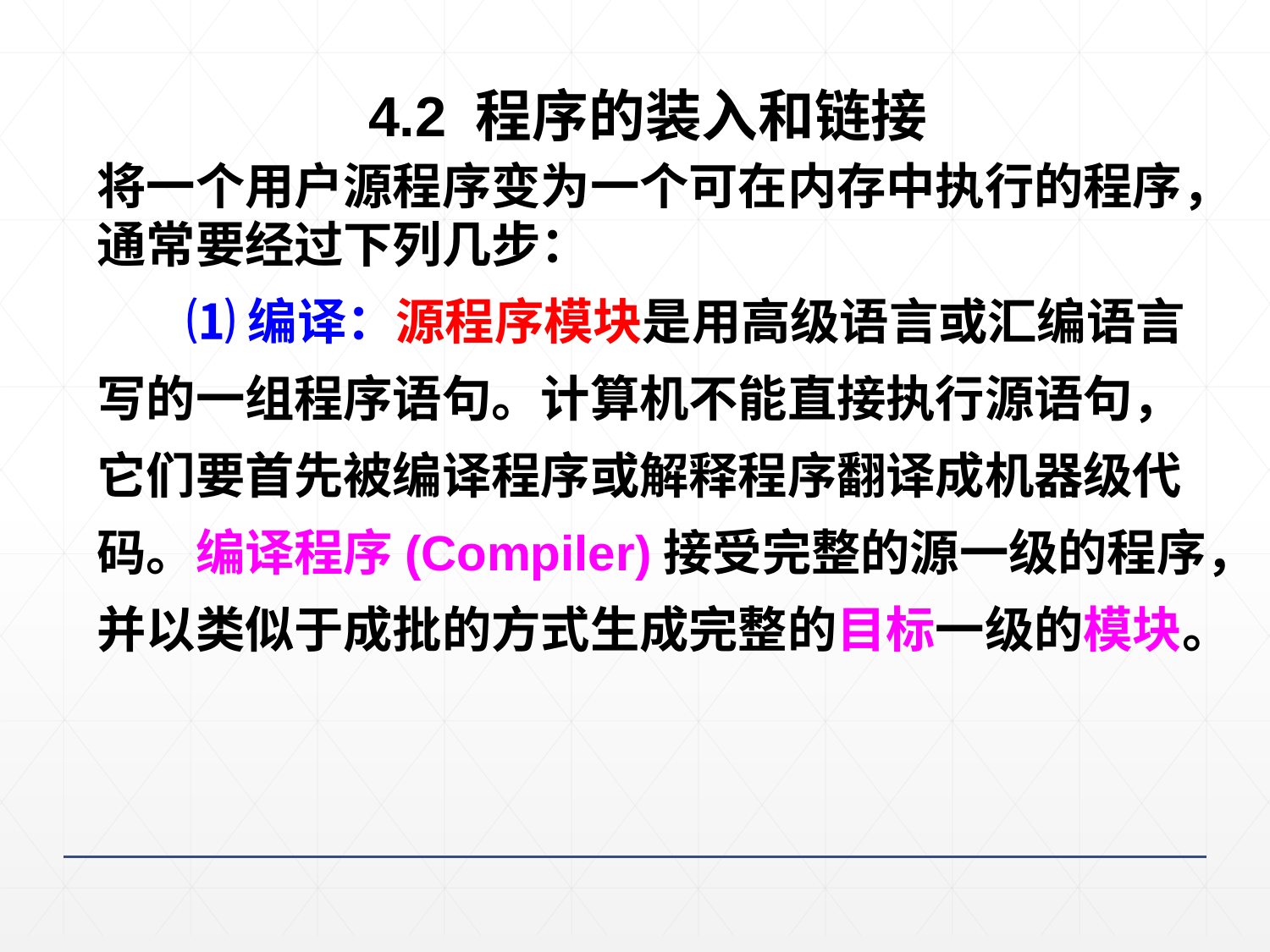

4.2 程序的装入和链接
将一个用户源程序变为一个可在内存中执行的程序，通常要经过下列几步：
        ⑴编译：源程序模块是用高级语言或汇编语言写的一组程序语句。计算机不能直接执行源语句，它们要首先被编译程序或解释程序翻译成机器级代码。编译程序(Compiler)接受完整的源一级的程序，并以类似于成批的方式生成完整的目标一级的模块。